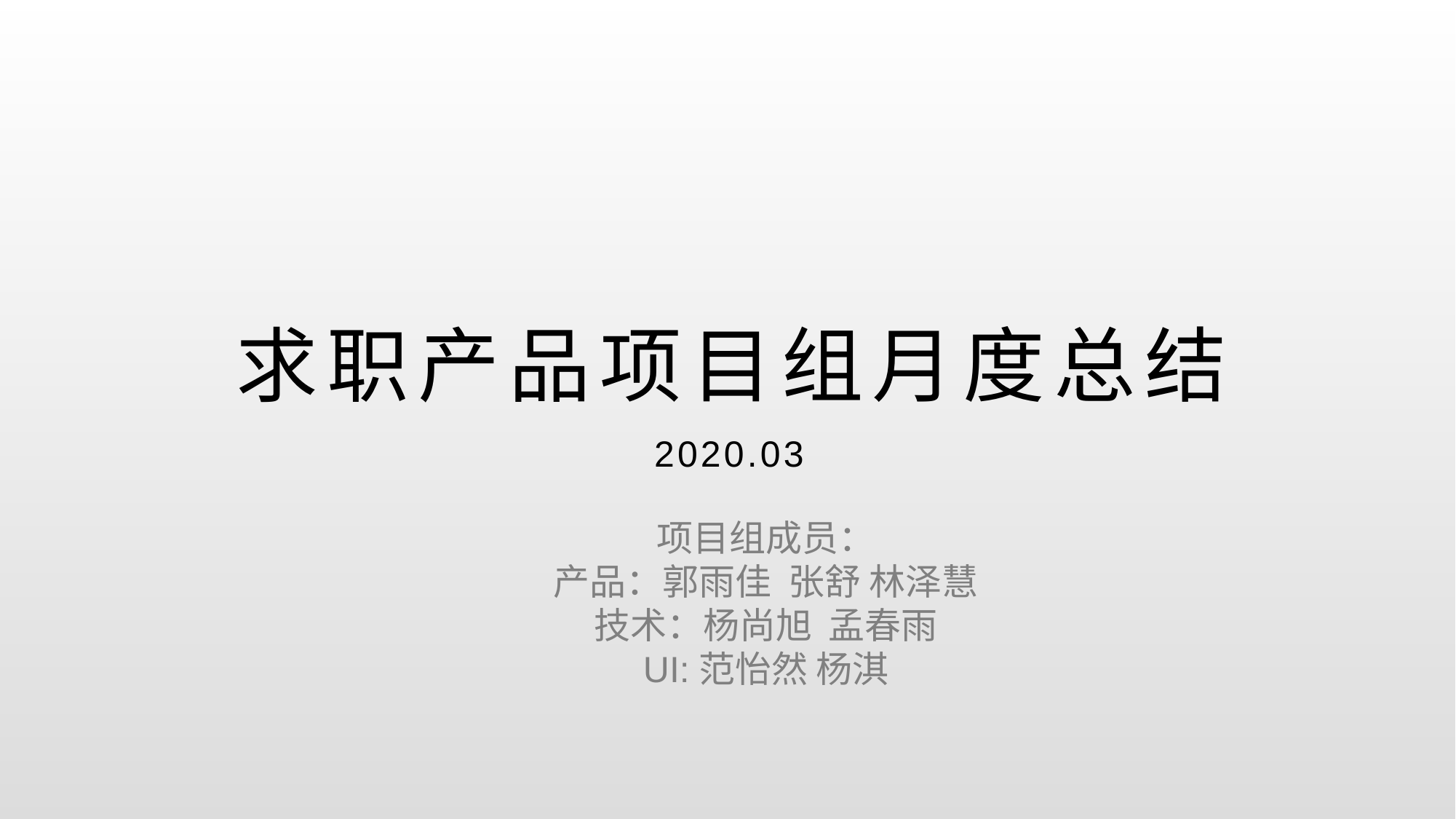

# 求职产品项目组月度总结
2020.03
项目组成员：
产品：郭雨佳  张舒 林泽慧
技术：杨尚旭  孟春雨
UI:范怡然 杨淇